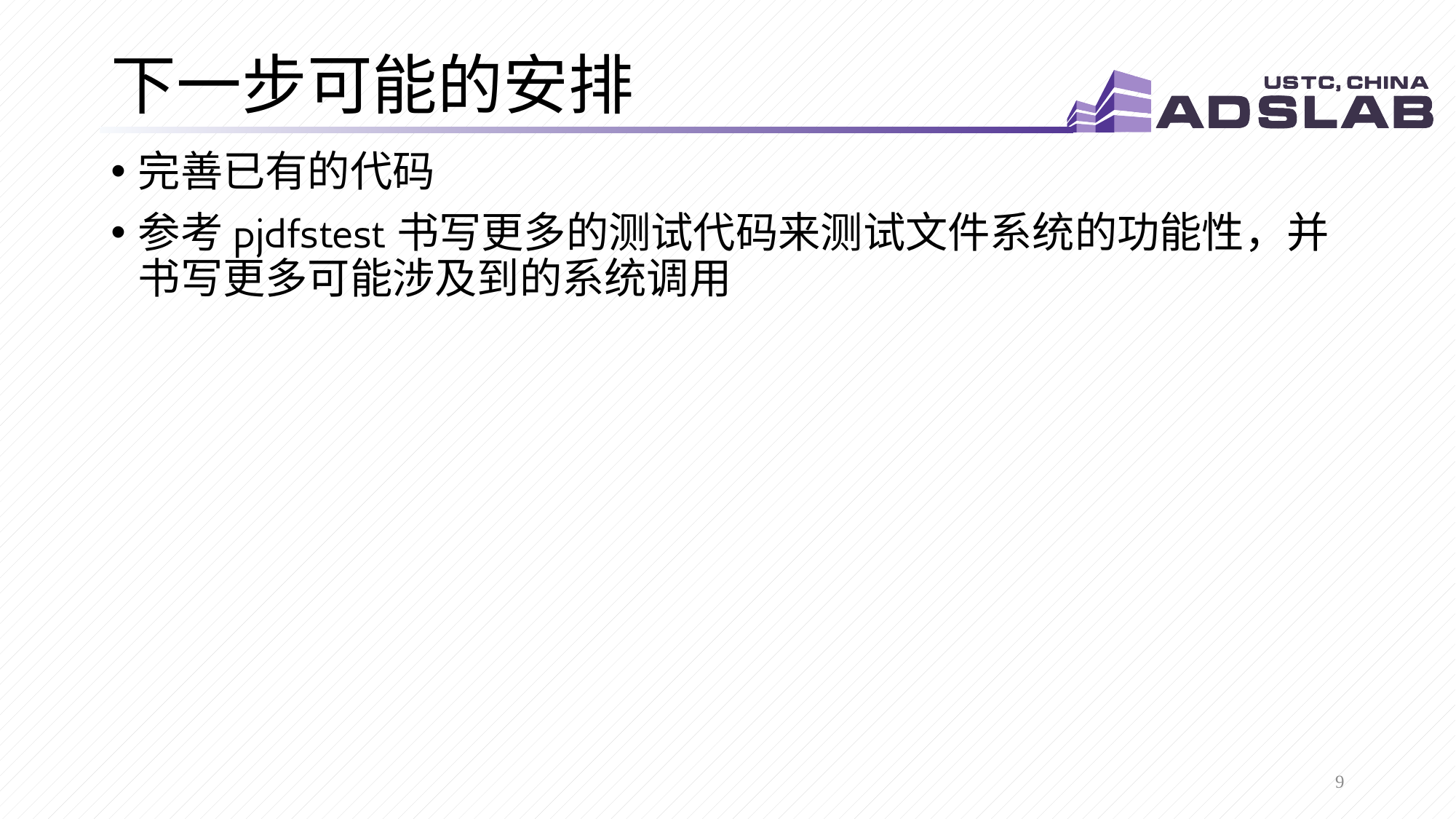

# 下一步可能的安排
完善已有的代码
参考pjdfstest书写更多的测试代码来测试文件系统的功能性，并书写更多可能涉及到的系统调用